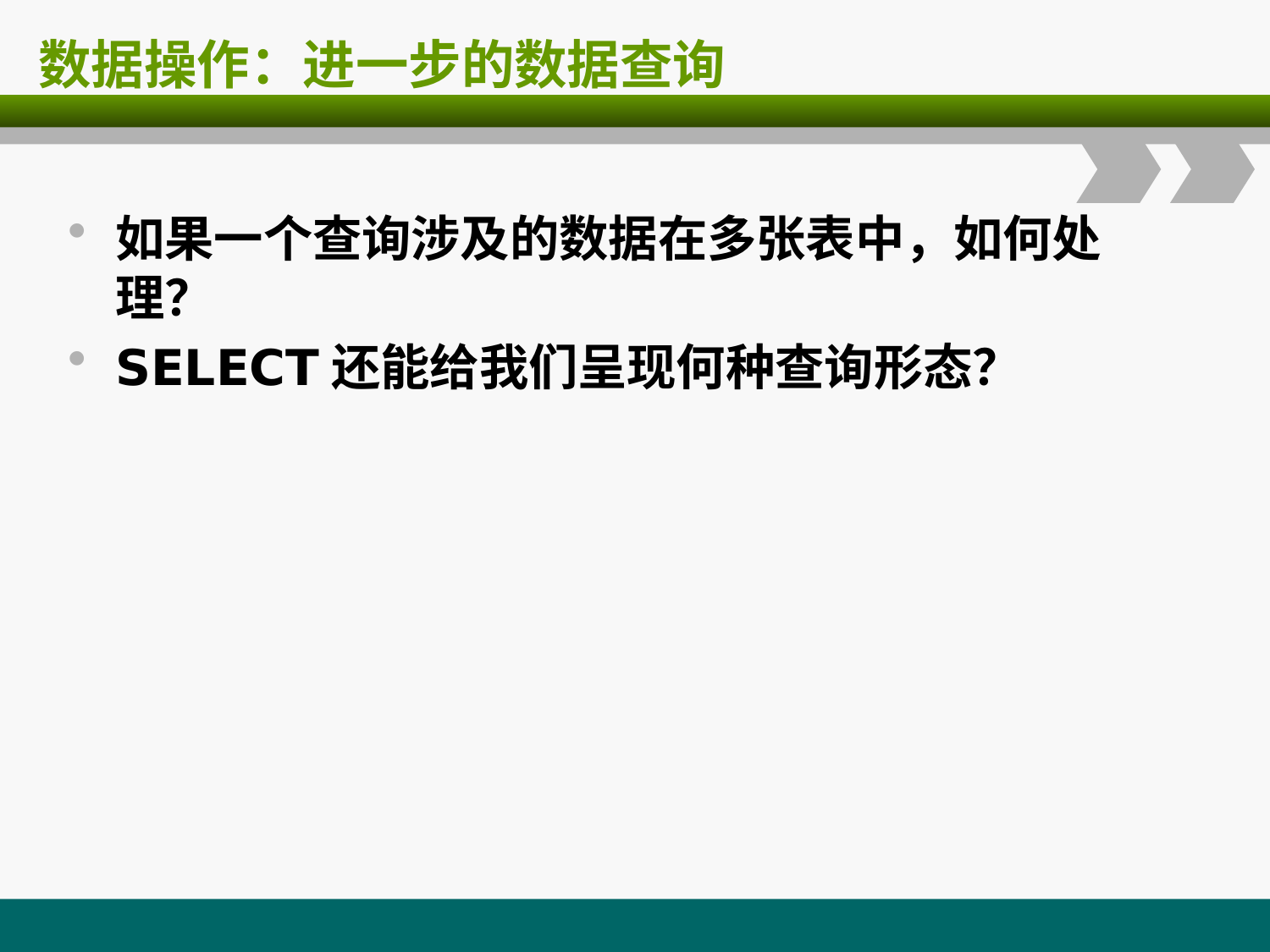

# 数据操作：进一步的数据查询
如果一个查询涉及的数据在多张表中，如何处理？
SELECT还能给我们呈现何种查询形态？